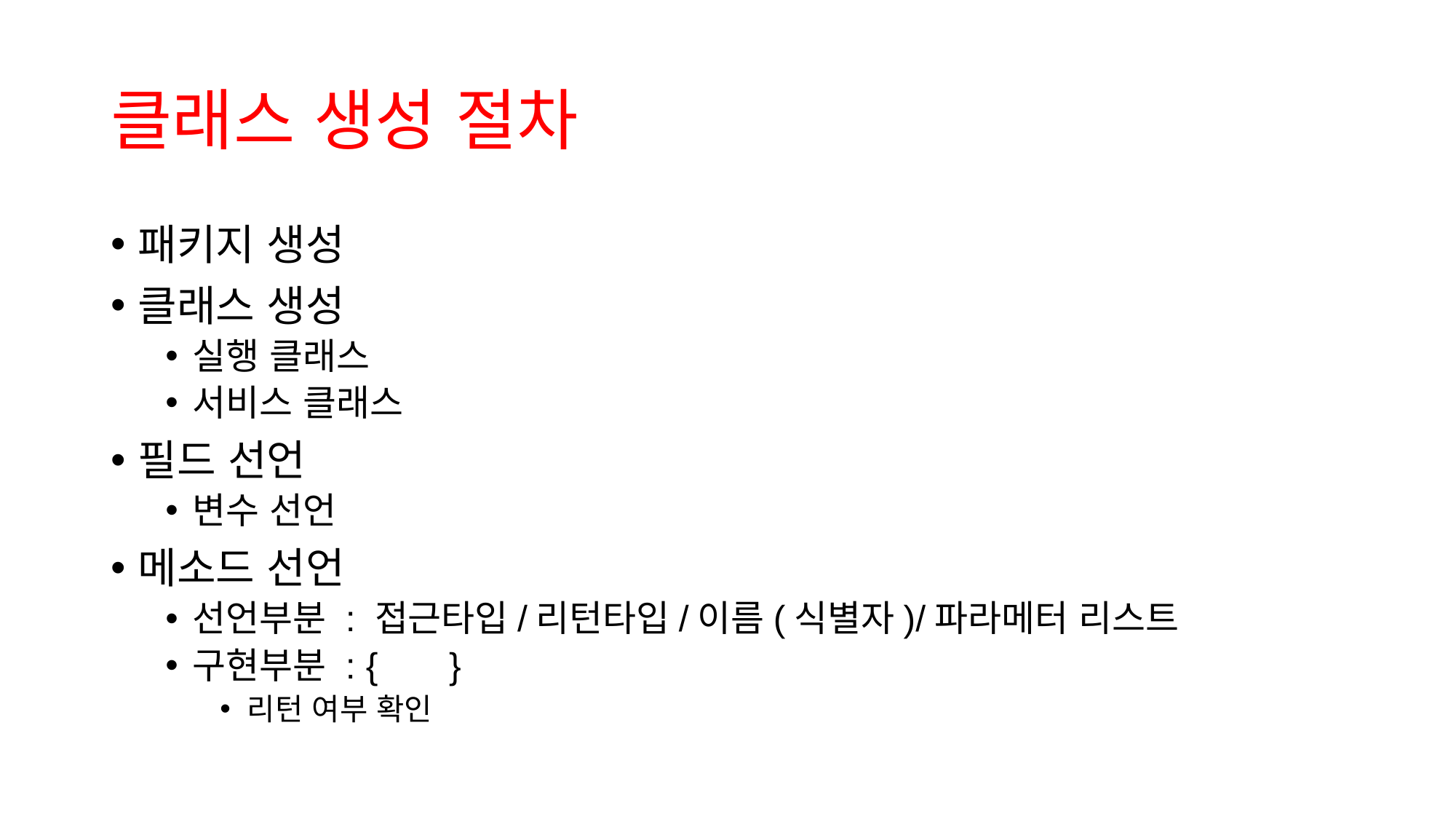

# 클래스 생성 절차
패키지 생성
클래스 생성
실행 클래스
서비스 클래스
필드 선언
변수 선언
메소드 선언
선언부분 : 접근타입/리턴타입/이름(식별자)/파라메터 리스트
구현부분 : {       }
리턴 여부 확인